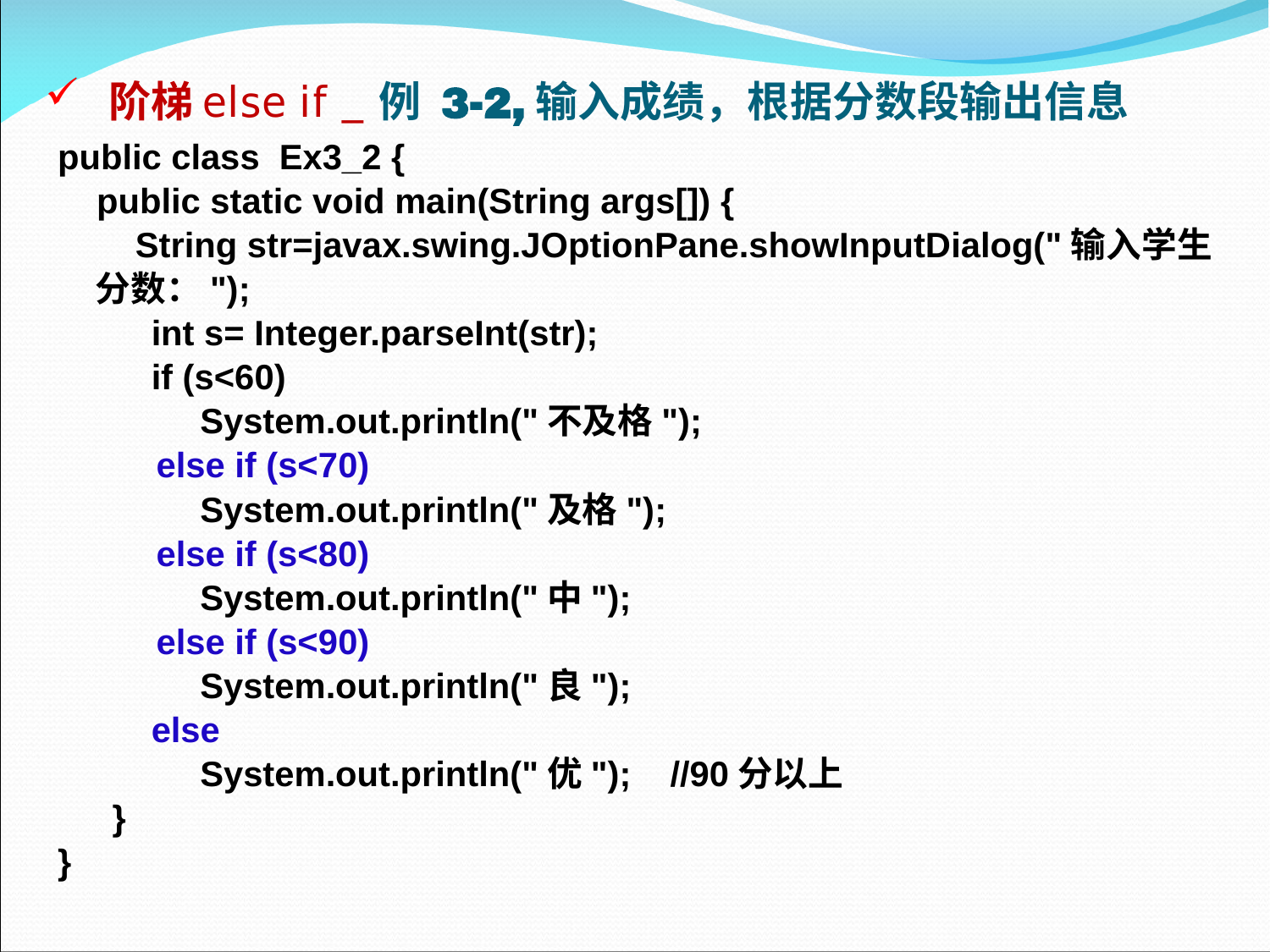

# 阶梯else if _例 3-2,输入成绩，根据分数段输出信息
public class  Ex3_2 {
    public static void main(String args[]) {
        String str=javax.swing.JOptionPane.showInputDialog("输入学生分数：");
    int s= Integer.parseInt(str);
    if (s<60)
         System.out.println("不及格");
 else if (s<70)
         System.out.println("及格");
 else if (s<80)
         System.out.println("中");
 else if (s<90)
         System.out.println("良");
    else
         System.out.println("优");    //90分以上
}
}